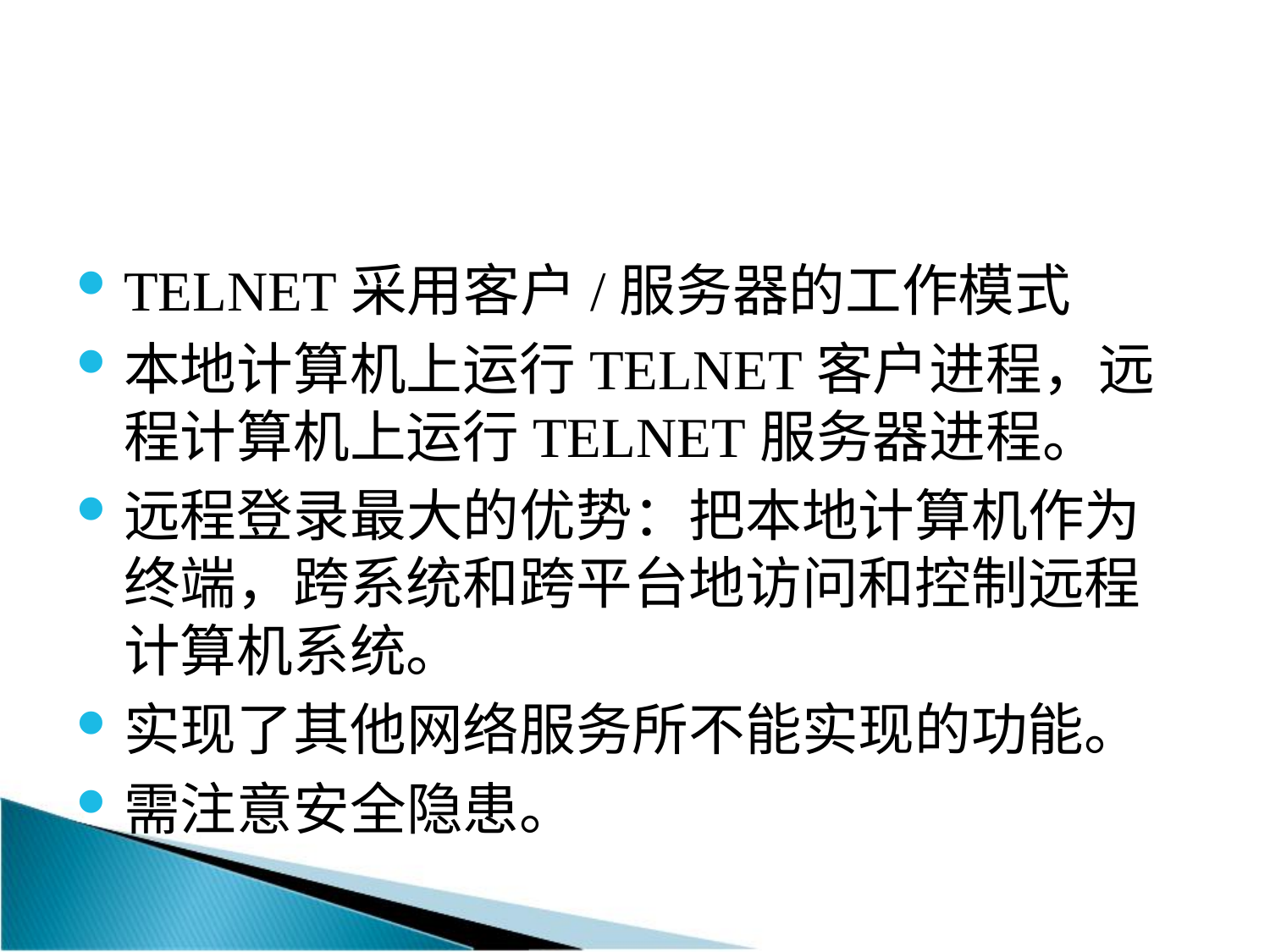

#
TELNET采用客户/服务器的工作模式
本地计算机上运行TELNET客户进程，远程计算机上运行TELNET服务器进程。
远程登录最大的优势：把本地计算机作为终端，跨系统和跨平台地访问和控制远程计算机系统。
实现了其他网络服务所不能实现的功能。
需注意安全隐患。